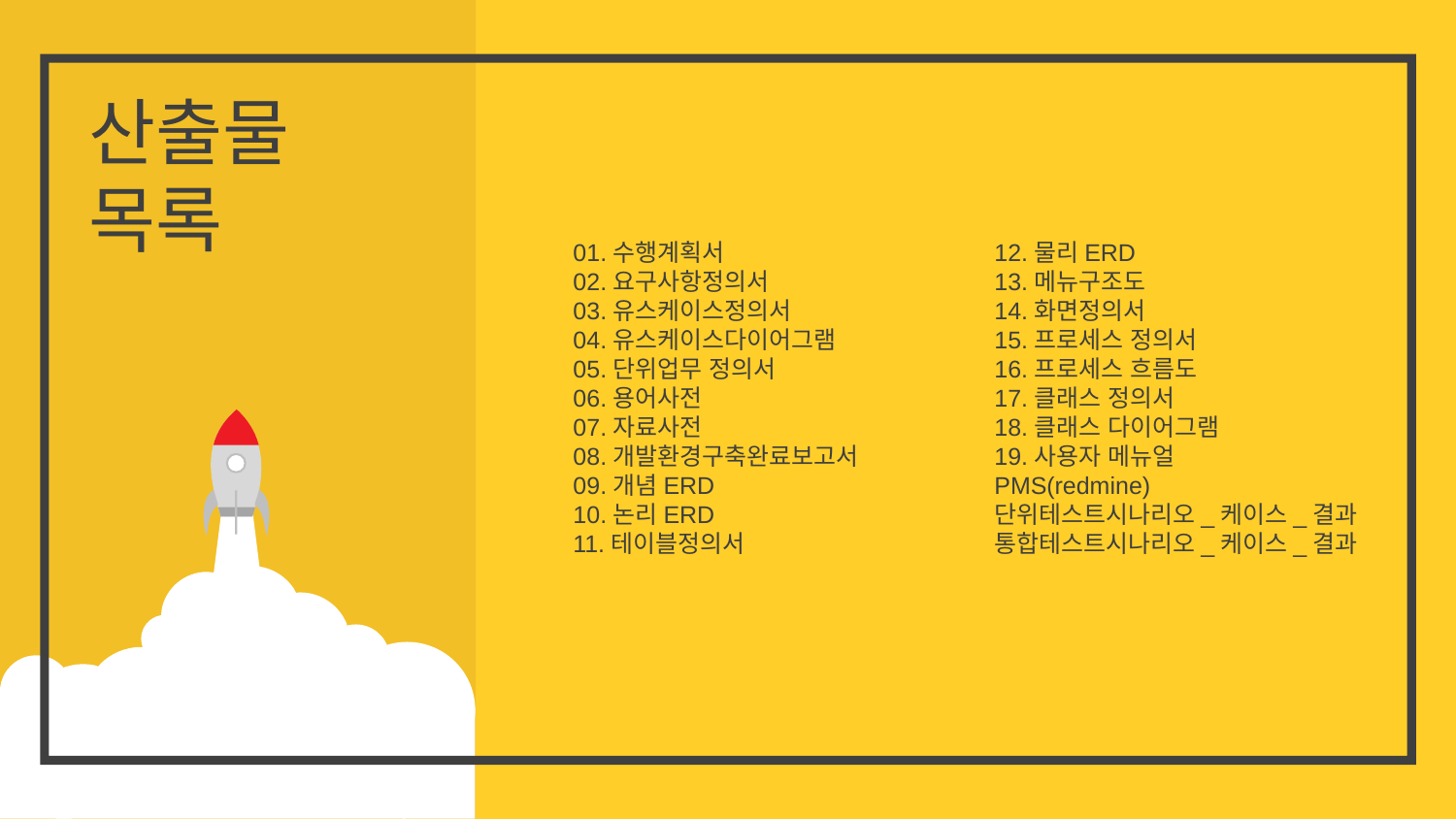

산출물 목록

01.수행계획서
02.요구사항정의서
03.유스케이스정의서
04.유스케이스다이어그램
05.단위업무 정의서
06.용어사전
07.자료사전
08.개발환경구축완료보고서
09.개념ERD
10.논리ERD
11.테이블정의서
12.물리ERD
13.메뉴구조도
14.화면정의서
15.프로세스 정의서
16.프로세스 흐름도
17.클래스 정의서
18.클래스 다이어그램
19.사용자 메뉴얼
PMS(redmine)
단위테스트시나리오_케이스_결과
통합테스트시나리오_케이스_결과